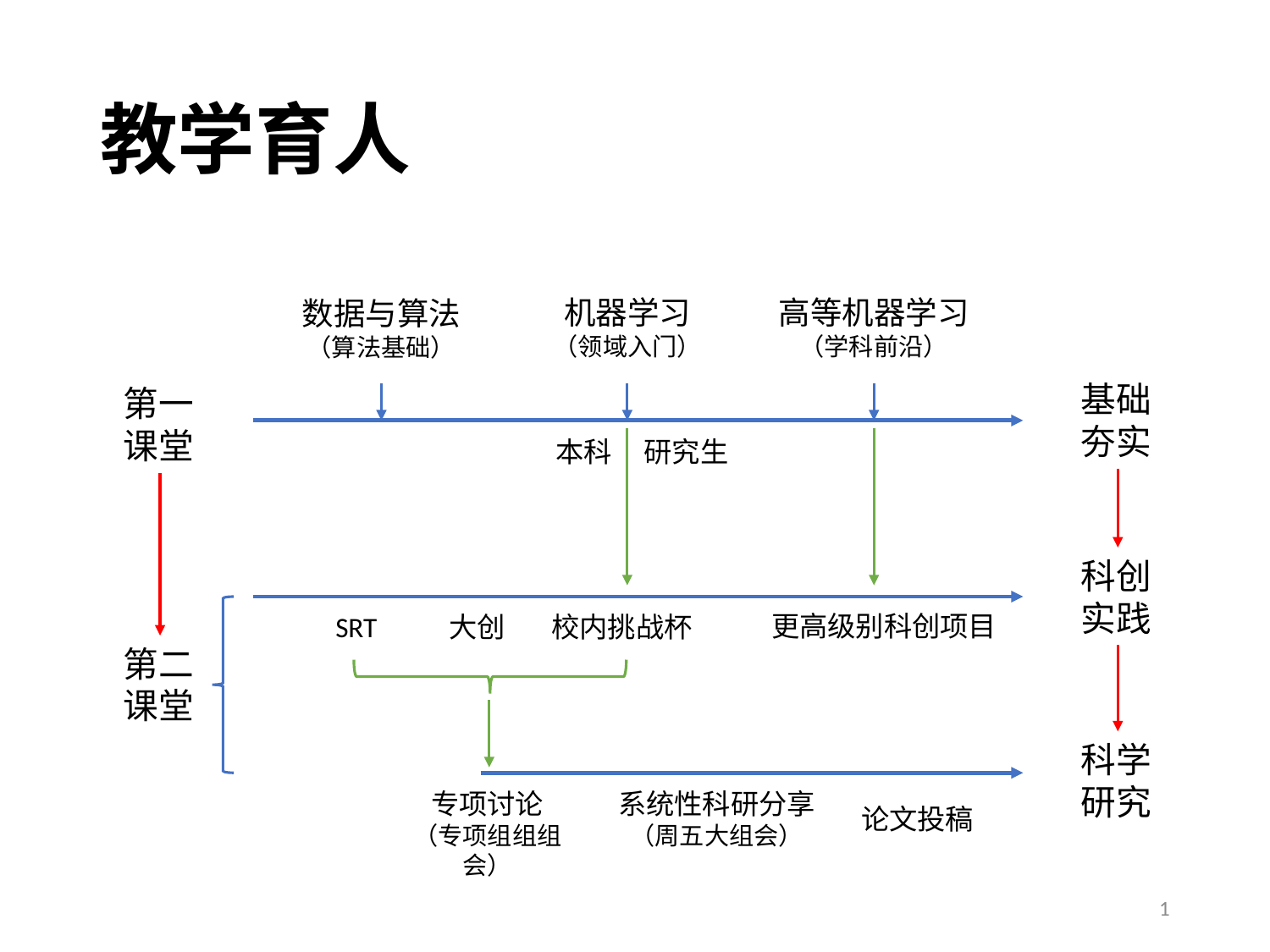

# 教学育人
高等机器学习
（学科前沿）
机器学习
（领域入门）
数据与算法
（算法基础）
基础夯实
第一课堂
本科
研究生

科创实践

更高级别科创项目
SRT
大创
校内挑战杯
第二课堂
科学研究
专项讨论
（专项组组组会）
系统性科研分享（周五大组会）
论文投稿
1